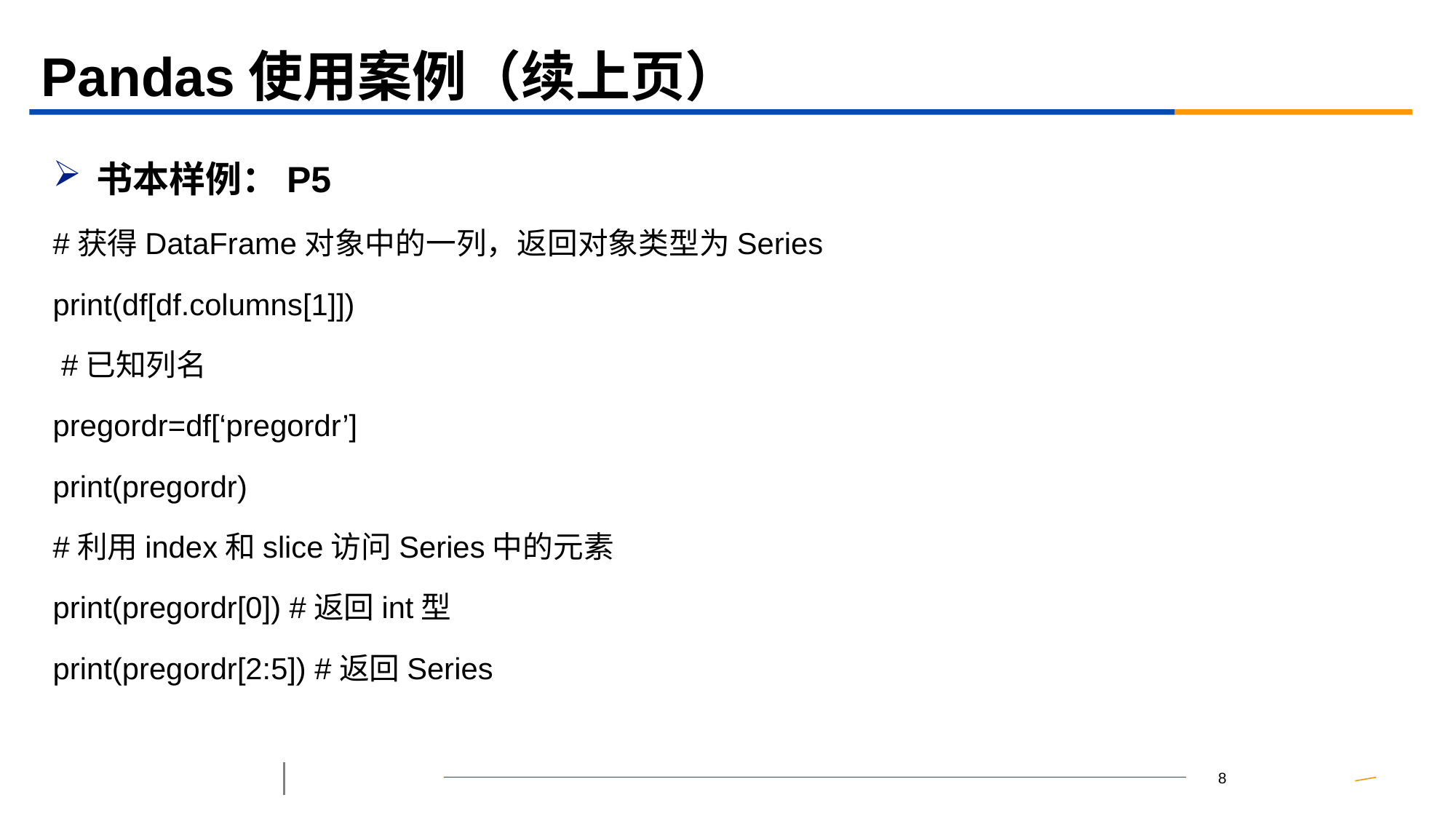

# Pandas使用案例（续上页）
书本样例：P5
#获得DataFrame对象中的一列，返回对象类型为Series
print(df[df.columns[1]])
 #已知列名
pregordr=df[‘pregordr’]
print(pregordr)
#利用index和slice访问Series中的元素
print(pregordr[0]) #返回int型
print(pregordr[2:5]) #返回Series